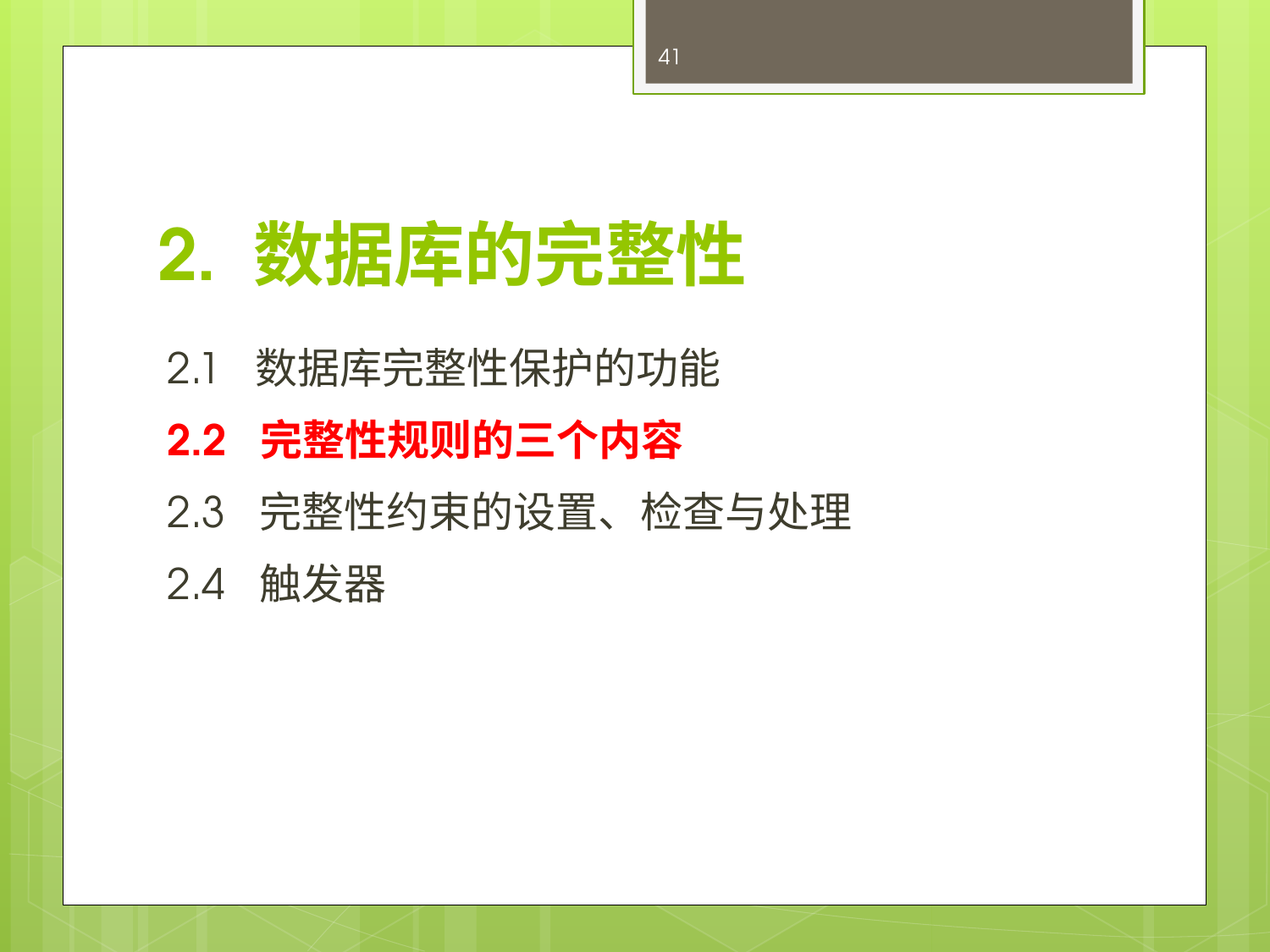

41
# 2. 数据库的完整性
2.1  数据库完整性保护的功能
2.2  完整性规则的三个内容
2.3  完整性约束的设置、检查与处理
2.4  触发器